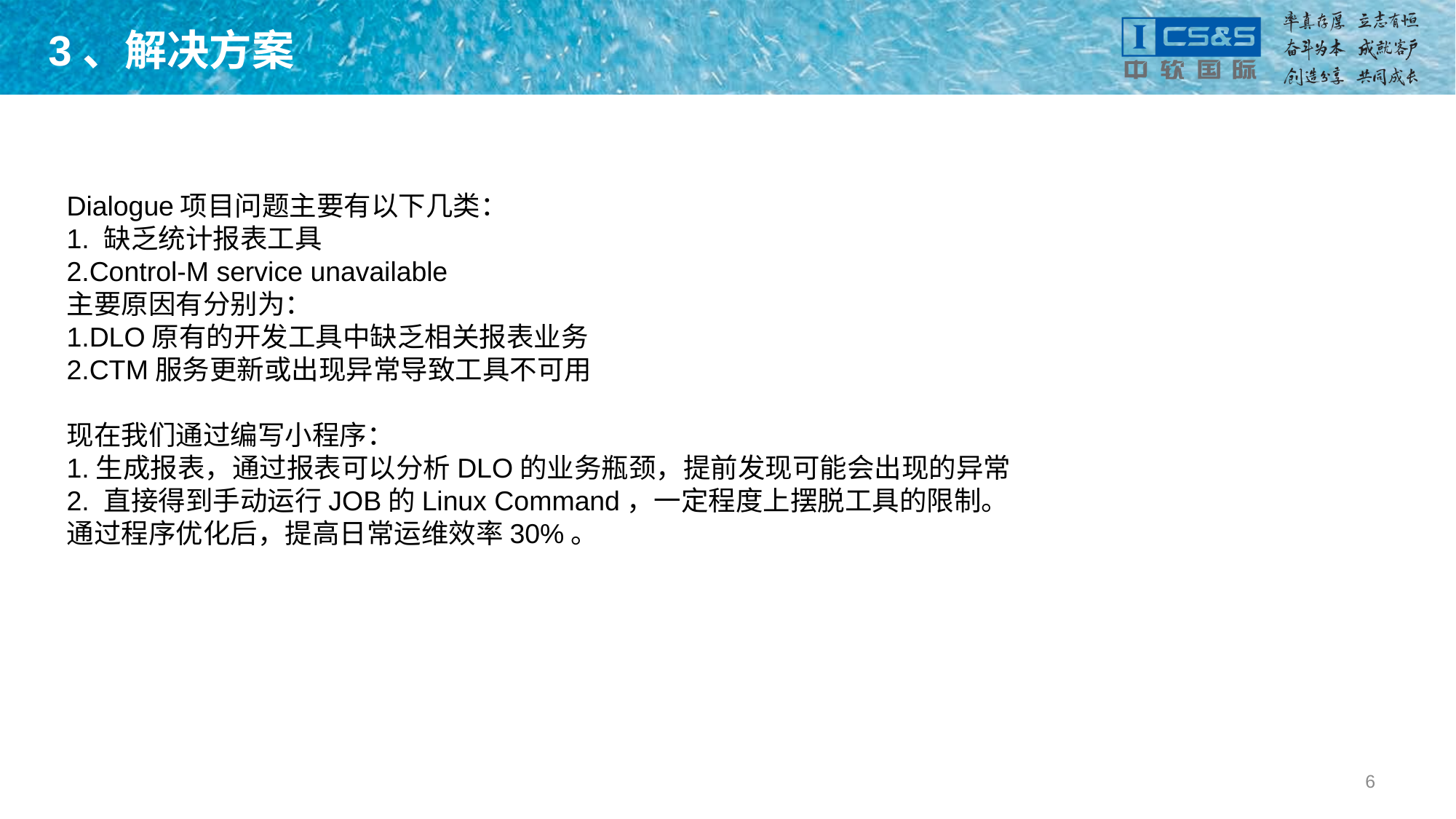

# 3、解决方案
Dialogue项目问题主要有以下几类：
1. 缺乏统计报表工具
2.Control-M service unavailable
主要原因有分别为：
1.DLO原有的开发工具中缺乏相关报表业务
2.CTM服务更新或出现异常导致工具不可用

现在我们通过编写小程序：
1.生成报表，通过报表可以分析DLO的业务瓶颈，提前发现可能会出现的异常
2. 直接得到手动运行JOB的Linux Command，一定程度上摆脱工具的限制。
通过程序优化后，提高日常运维效率30%。
6